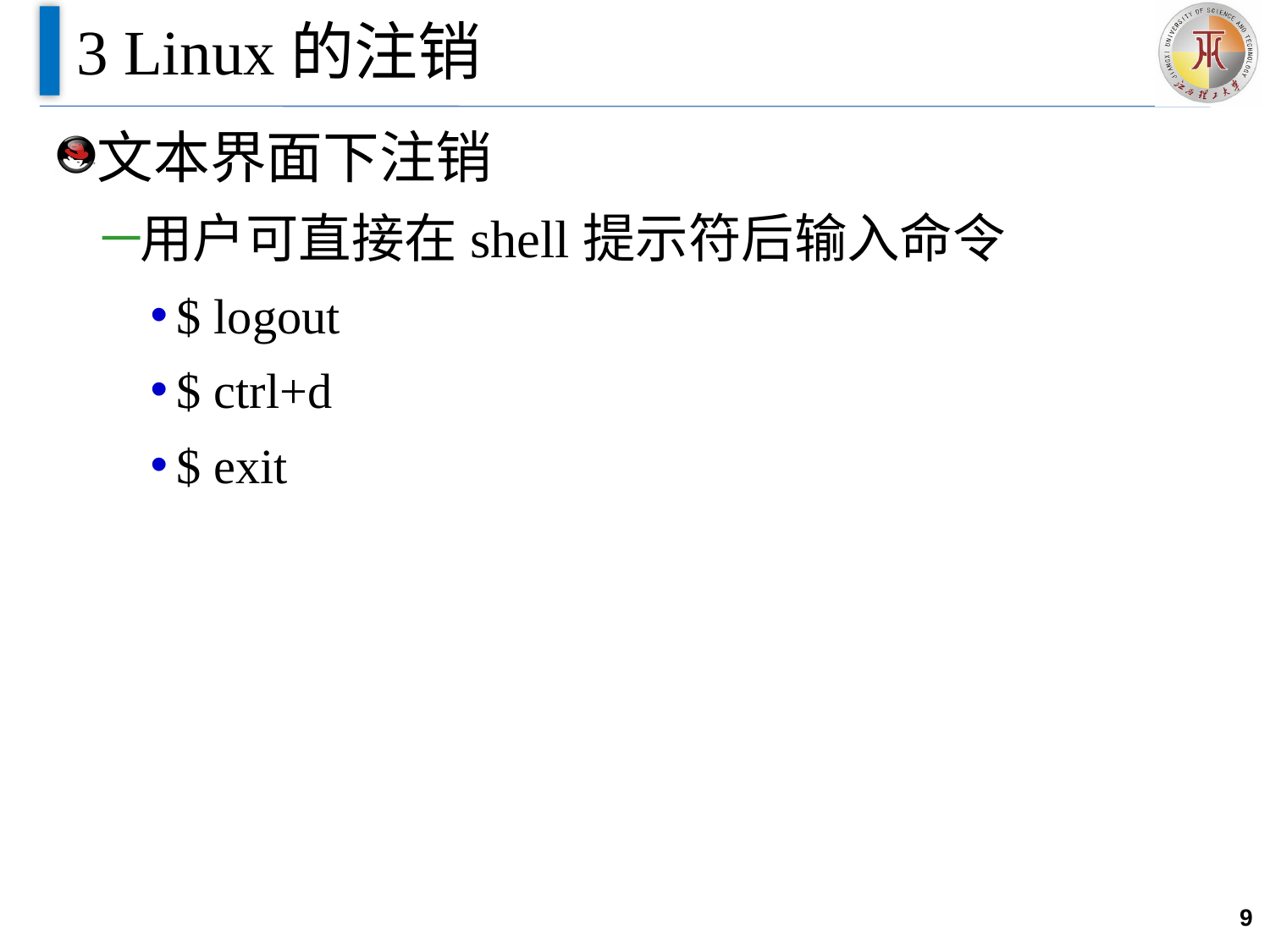

# 3 Linux的注销
文本界面下注销
用户可直接在shell提示符后输入命令
$ logout
$ ctrl+d
$ exit
9